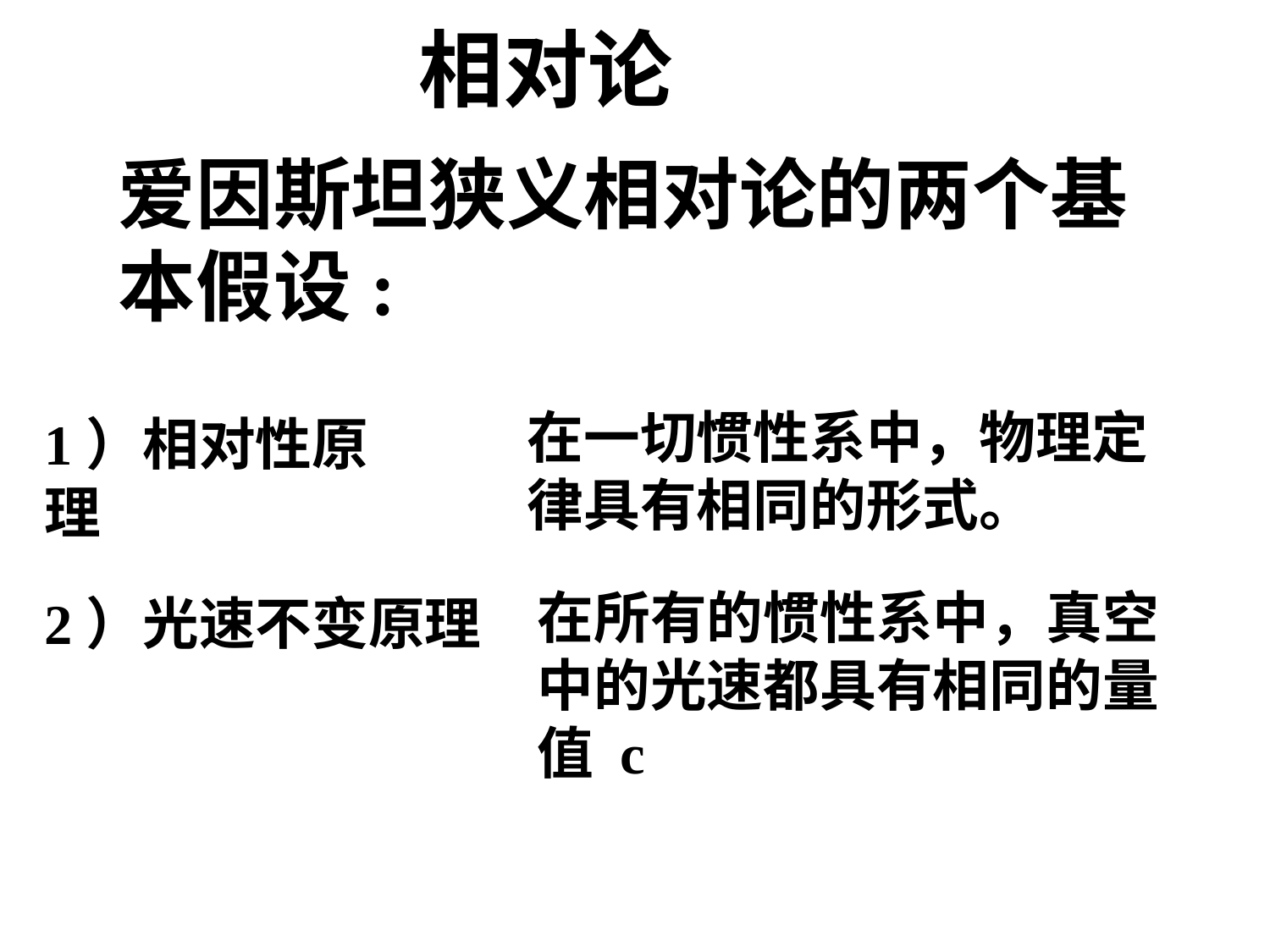

相对论
爱因斯坦狭义相对论的两个基本假设:
在一切惯性系中，物理定律具有相同的形式。
1）相对性原理
在所有的惯性系中，真空中的光速都具有相同的量值 c
2）光速不变原理